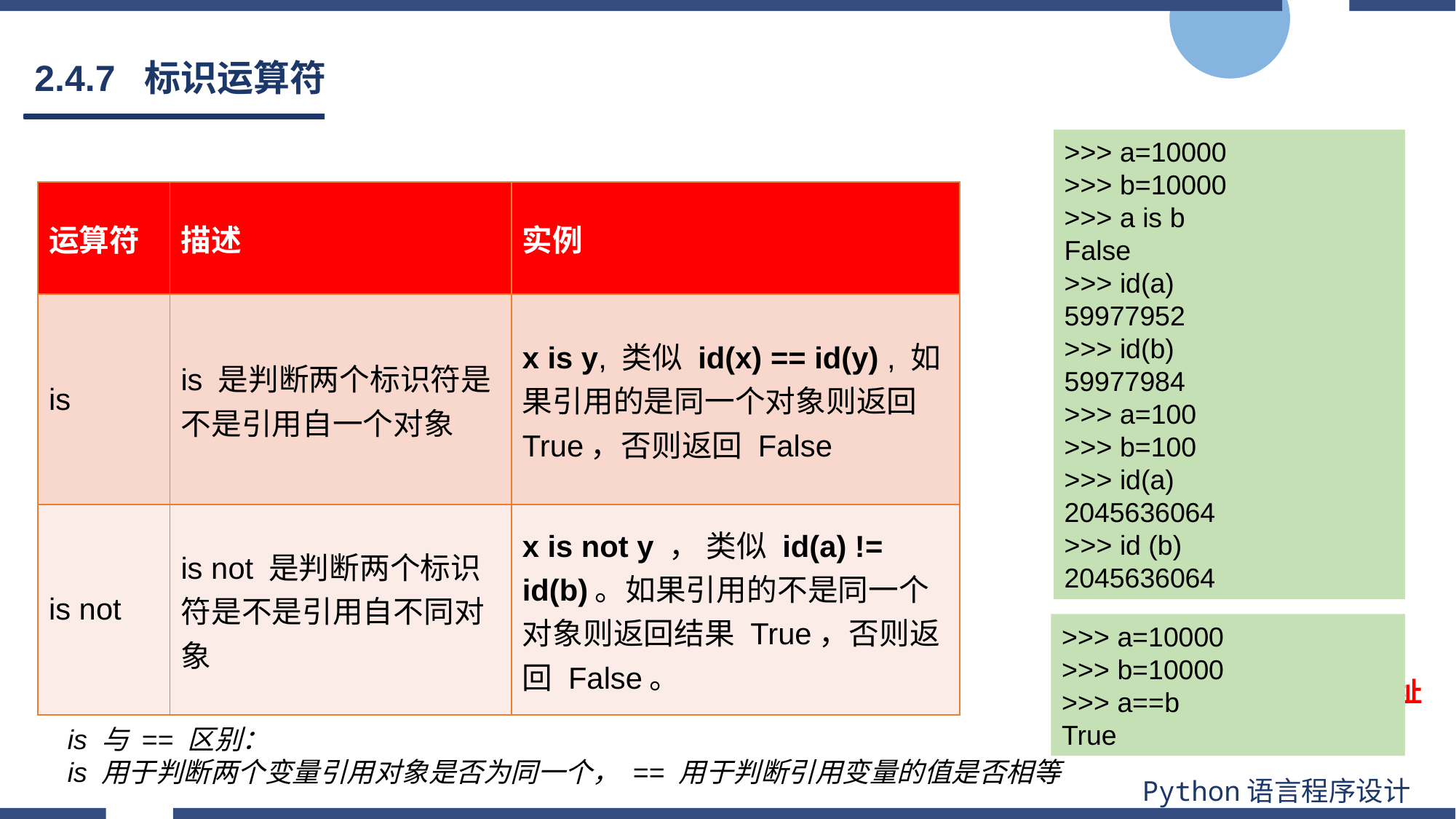

# 2.4.7  标识运算符
>>> a = 100
>>> b = 100
>>> a is b
True
>>> c = 200
>>> a is c
False
>>> a=10000
>>> b=10000
>>> a is b
False
>>> id(a)
59977952
>>> id(b)
59977984
>>> a=100
>>> b=100
>>> id(a)
2045636064
>>> id (b)
2045636064
| 运算符 | 描述 | 实例 |
| --- | --- | --- |
| is | is 是判断两个标识符是不是引用自一个对象 | x is y, 类似 id(x) == id(y) , 如果引用的是同一个对象则返回 True，否则返回 False |
| is not | is not 是判断两个标识符是不是引用自不同对象 | x is not y ， 类似 id(a) != id(b)。如果引用的不是同一个对象则返回结果 True，否则返回 False。 |
>>> a = 10000
>>> b = 10000
>>> a is b
False
>>> a=10000
>>> b=10000
>>> a==b
True
只在小数据时引用相同
可以通过id()查看引用地址
is 与 == 区别：
is 用于判断两个变量引用对象是否为同一个， == 用于判断引用变量的值是否相等